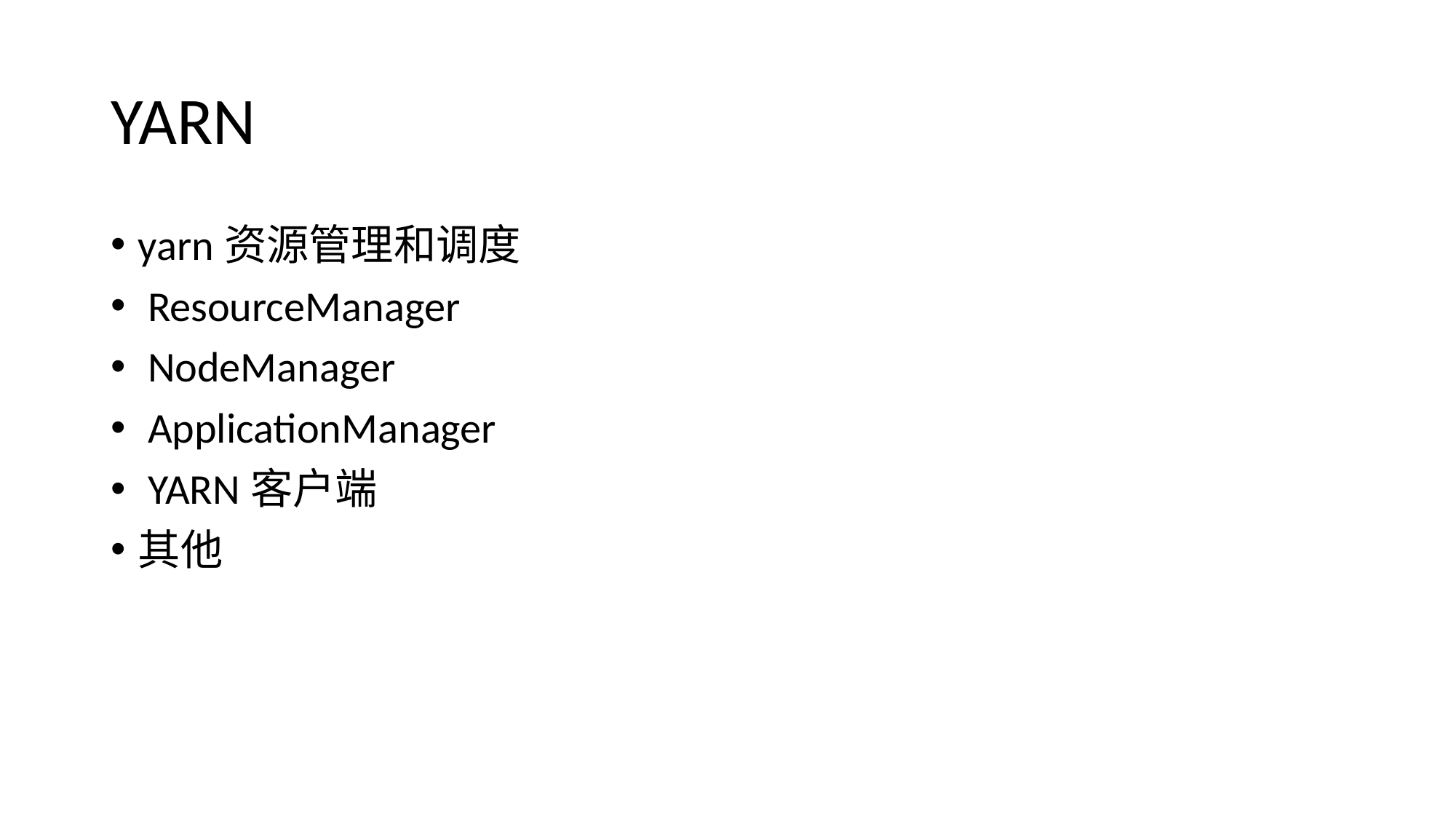

# YARN
yarn资源管理和调度
 ResourceManager
 NodeManager
 ApplicationManager
 YARN客户端
其他